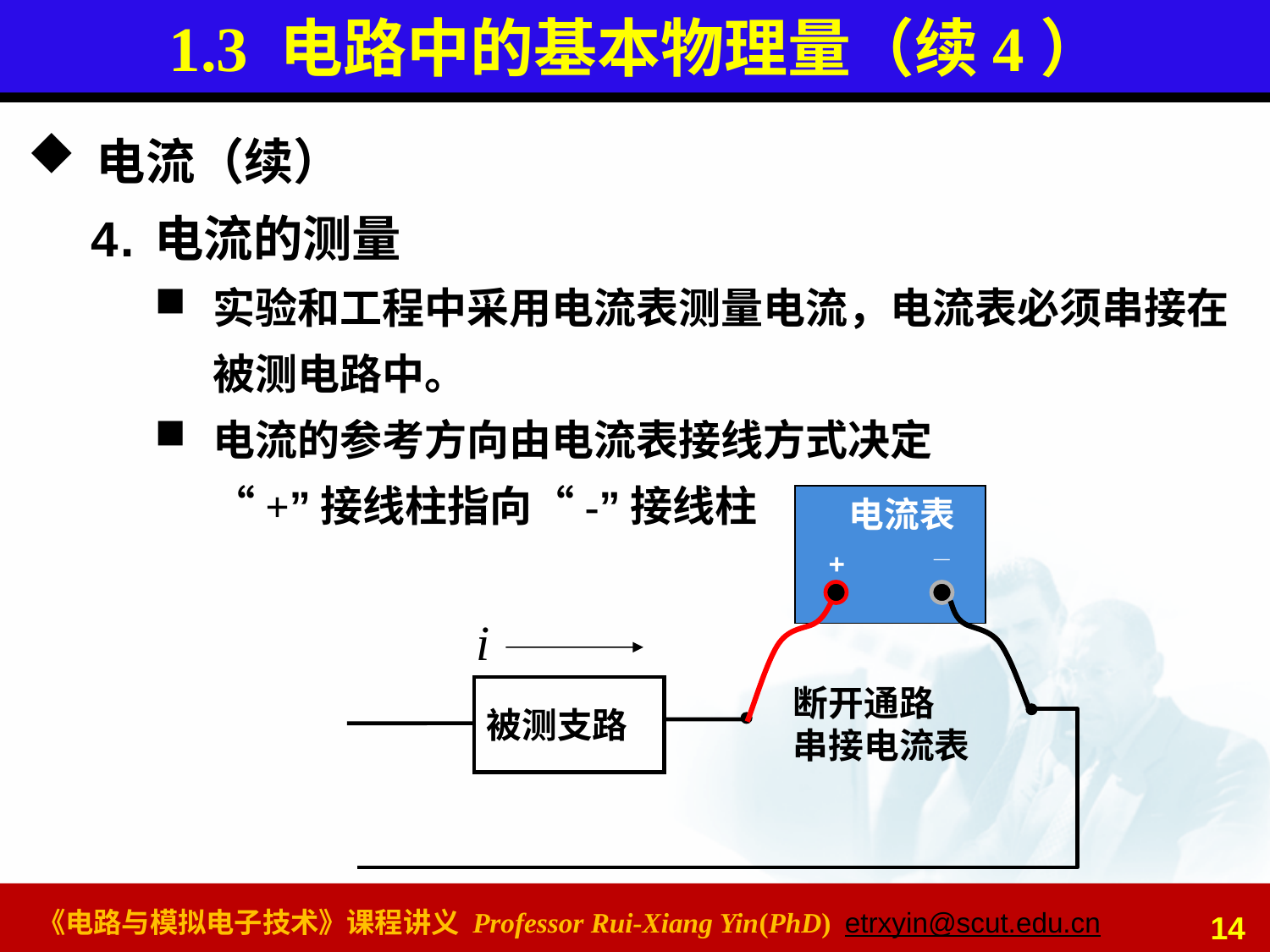

# 1.3 电路中的基本物理量（续4）
电流（续）
电流的测量
实验和工程中采用电流表测量电流，电流表必须串接在被测电路中。
电流的参考方向由电流表接线方式决定
“+”接线柱指向“-”接线柱

电流表
_
+

断开通路
串接电流表
被测支路

i

14